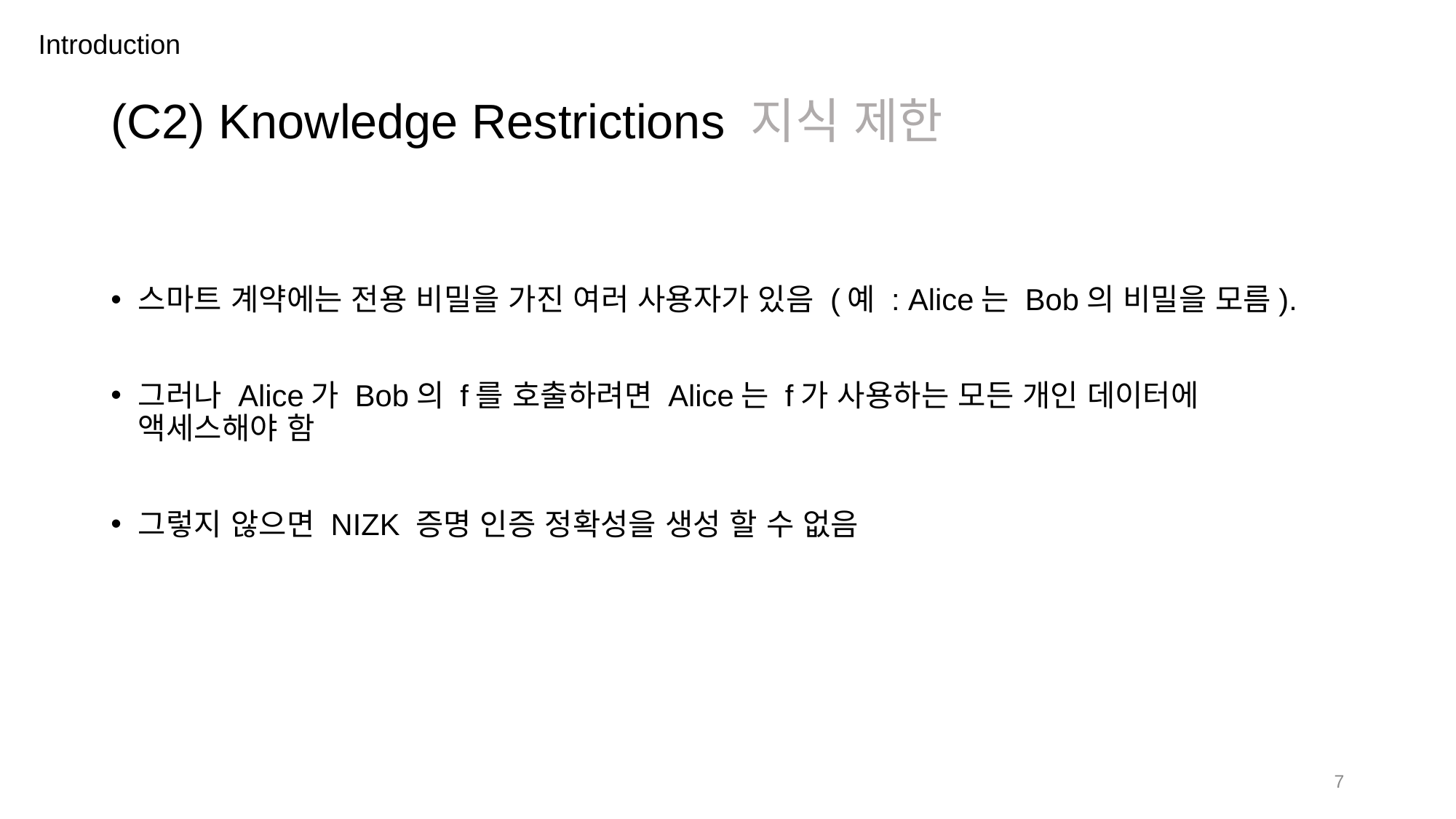

Introduction
# (C2) Knowledge Restrictions 지식 제한
스마트 계약에는 전용 비밀을 가진 여러 사용자가 있음 (예 : Alice는 Bob의 비밀을 모름).

그러나 Alice가 Bob의 f를 호출하려면 Alice는 f가 사용하는 모든 개인 데이터에 액세스해야 함

그렇지 않으면 NIZK 증명 인증 정확성을 생성 할 수 없음
7